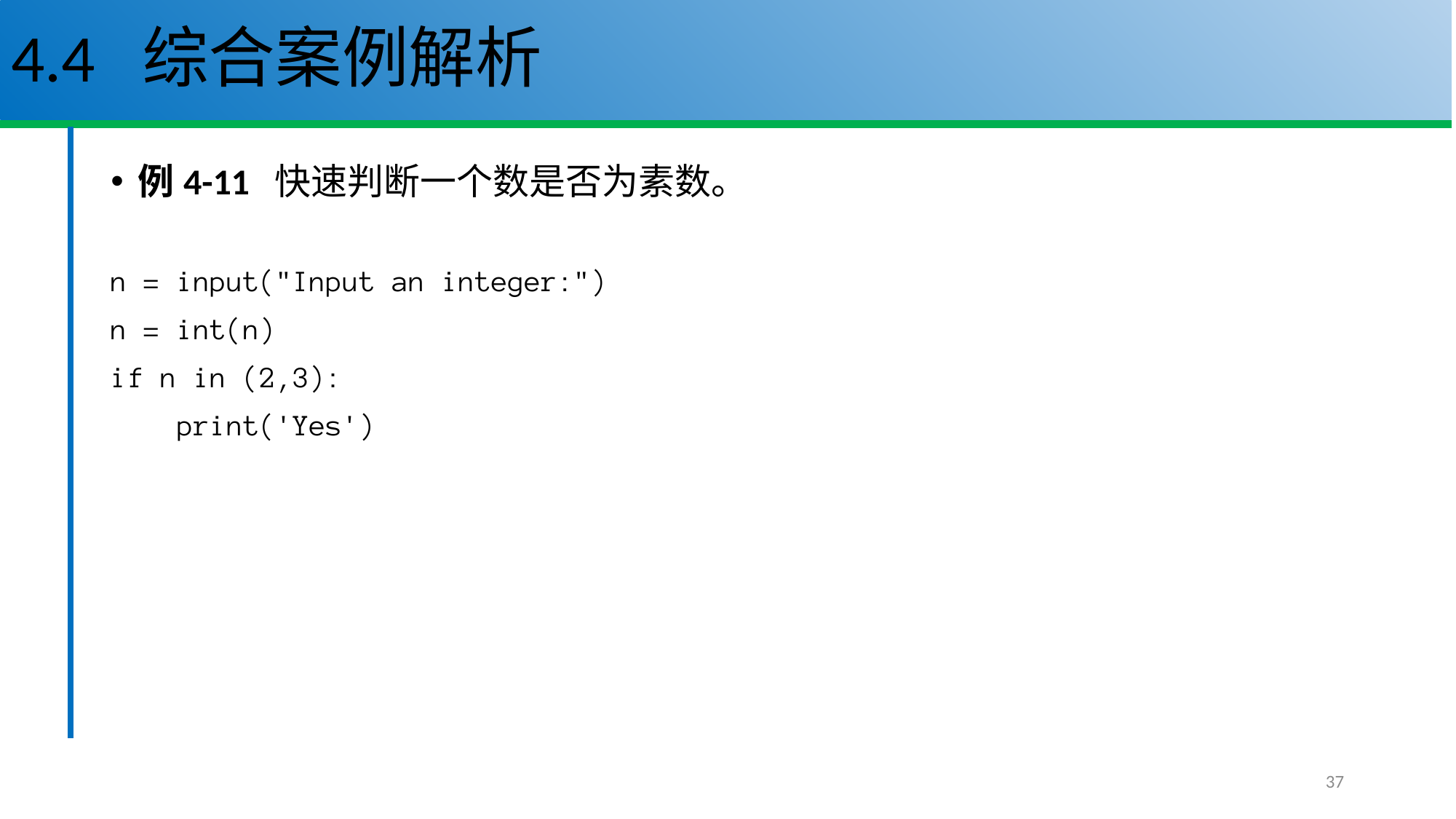

# 4.4  综合案例解析
例4-11  快速判断一个数是否为素数。

n = input("Input an integer:")
n = int(n)
if n in (2,3):
    print('Yes')
37